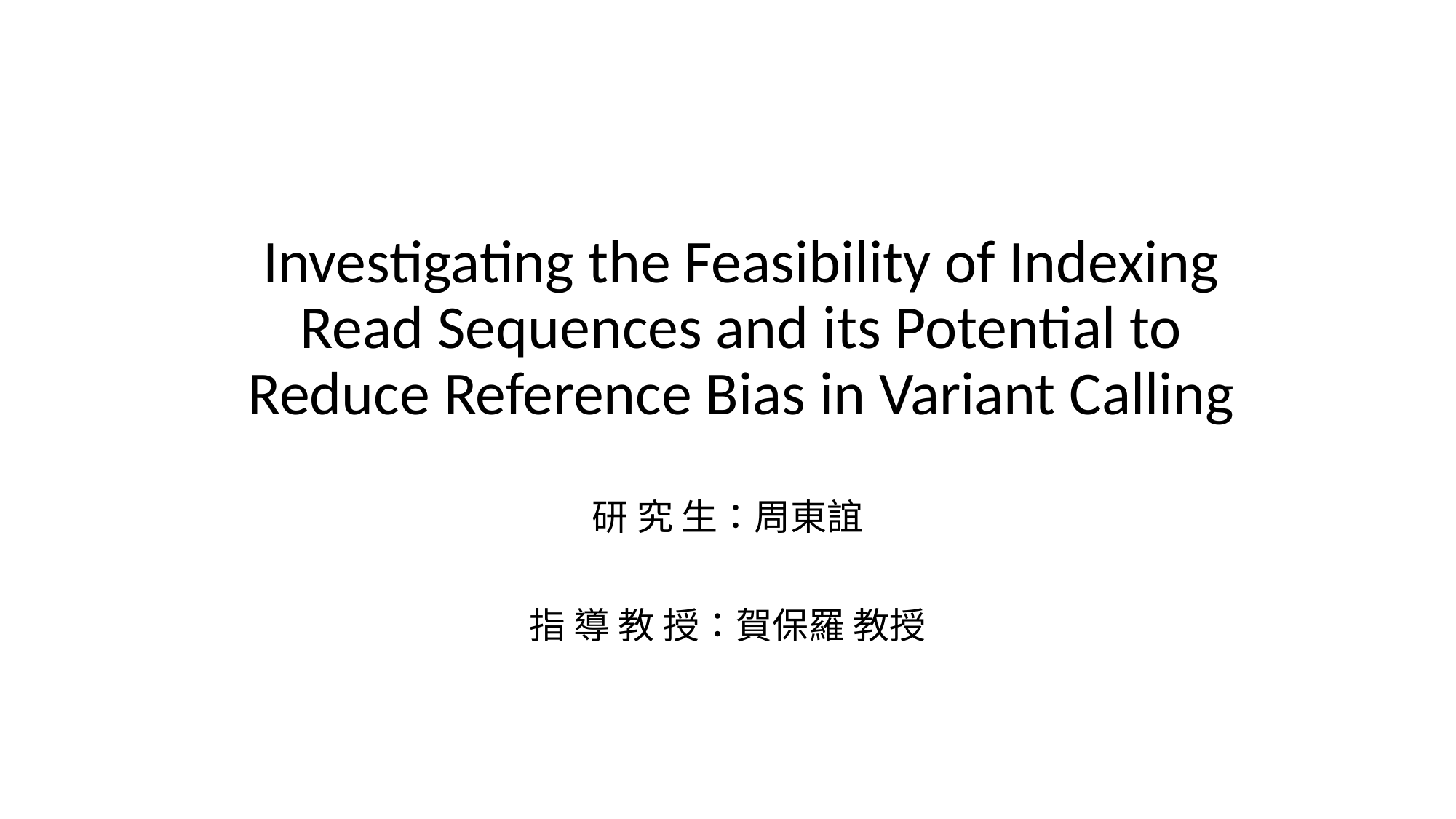

# Investigating the Feasibility of Indexing Read Sequences and its Potential to Reduce Reference Bias in Variant Calling
研 究 生：周東誼

指 導 教 授：賀保羅 教授